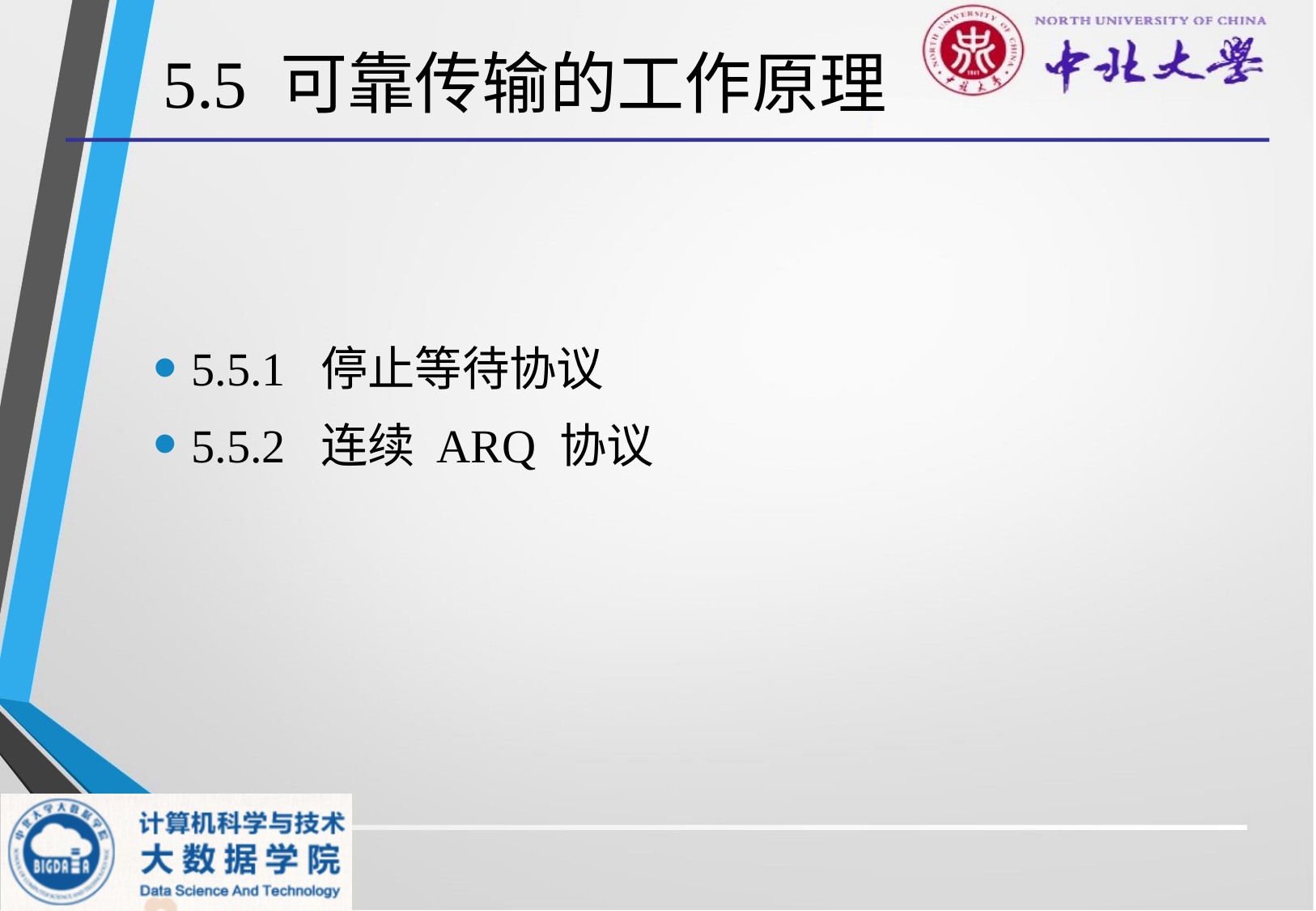

# 5.5 可靠传输的工作原理
5.5.1  停止等待协议
5.5.2  连续 ARQ 协议
2